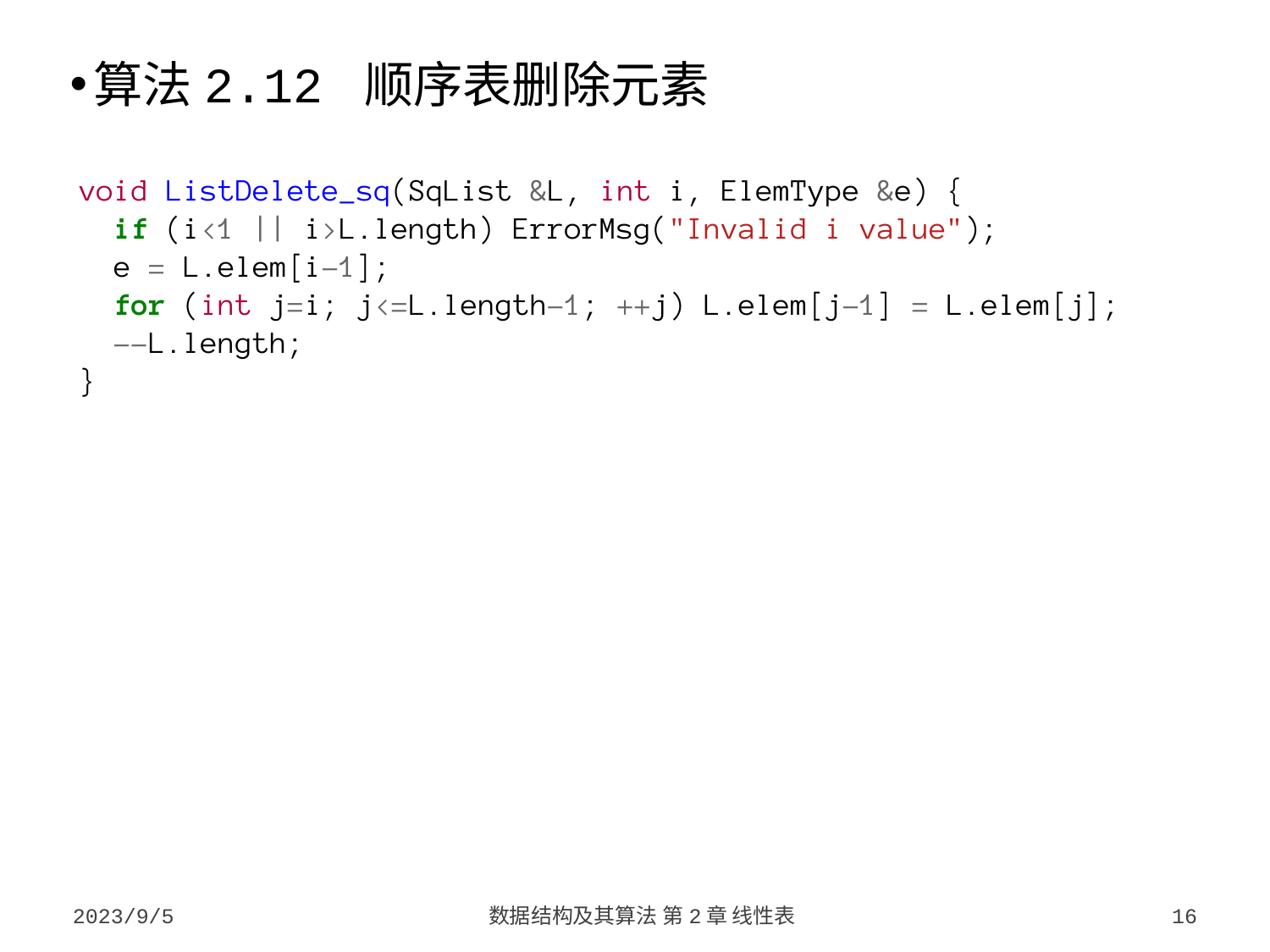

算法2.12 顺序表删除元素
void ListDelete_sq(SqList &L, int i, ElemType &e) {
  if (i<1 || i>L.length) ErrorMsg("Invalid i value");
  e = L.elem[i-1];
  for (int j=i; j<=L.length-1; ++j) L.elem[j-1] = L.elem[j];
  --L.length;
}
2023/9/5
数据结构及其算法 第2章 线性表
16